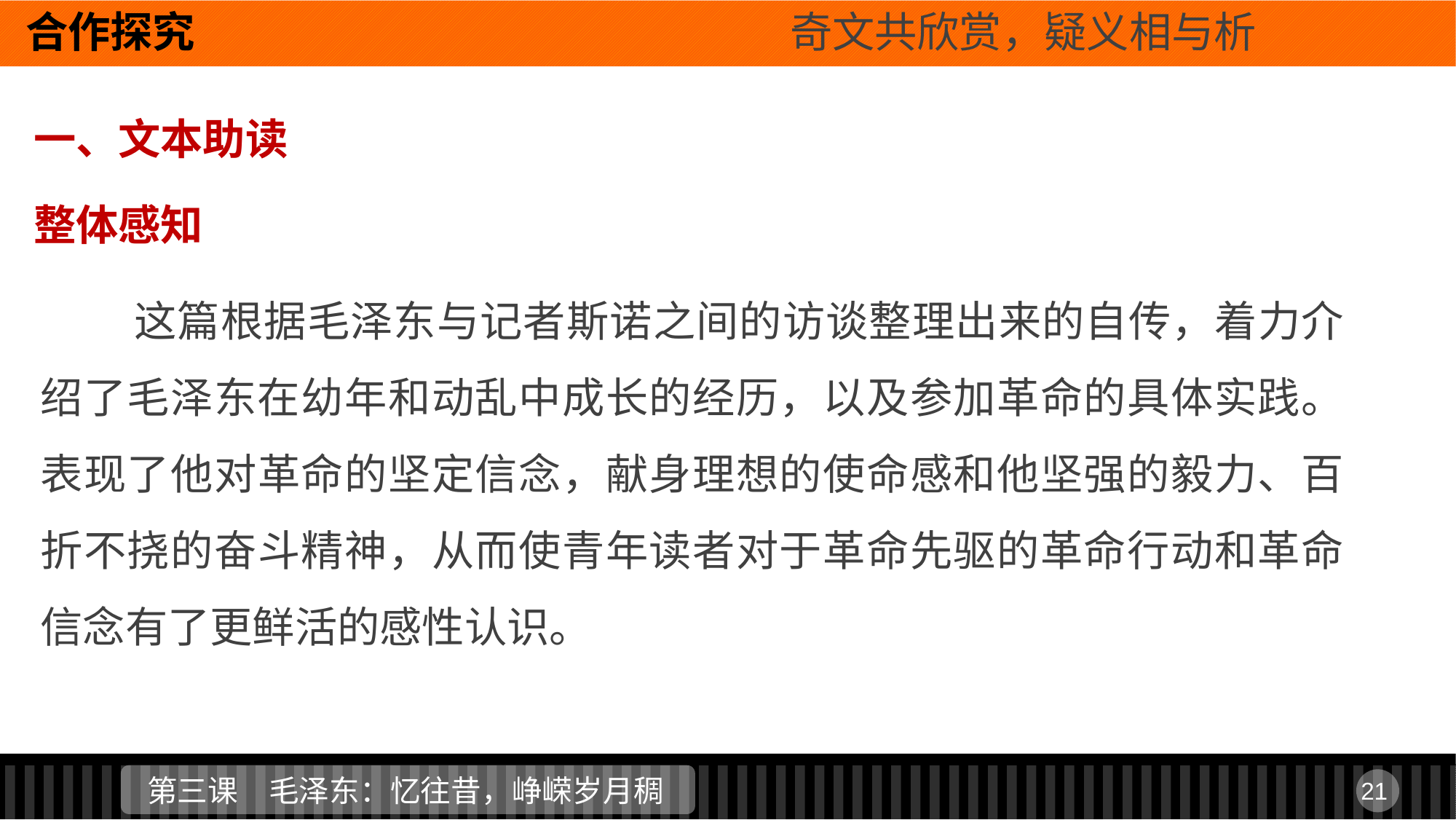

合作探究        					奇文共欣赏，疑义相与析

一、文本助读
整体感知
        这篇根据毛泽东与记者斯诺之间的访谈整理出来的自传，着力介绍了毛泽东在幼年和动乱中成长的经历，以及参加革命的具体实践。表现了他对革命的坚定信念，献身理想的使命感和他坚强的毅力、百折不挠的奋斗精神，从而使青年读者对于革命先驱的革命行动和革命信念有了更鲜活的感性认识。